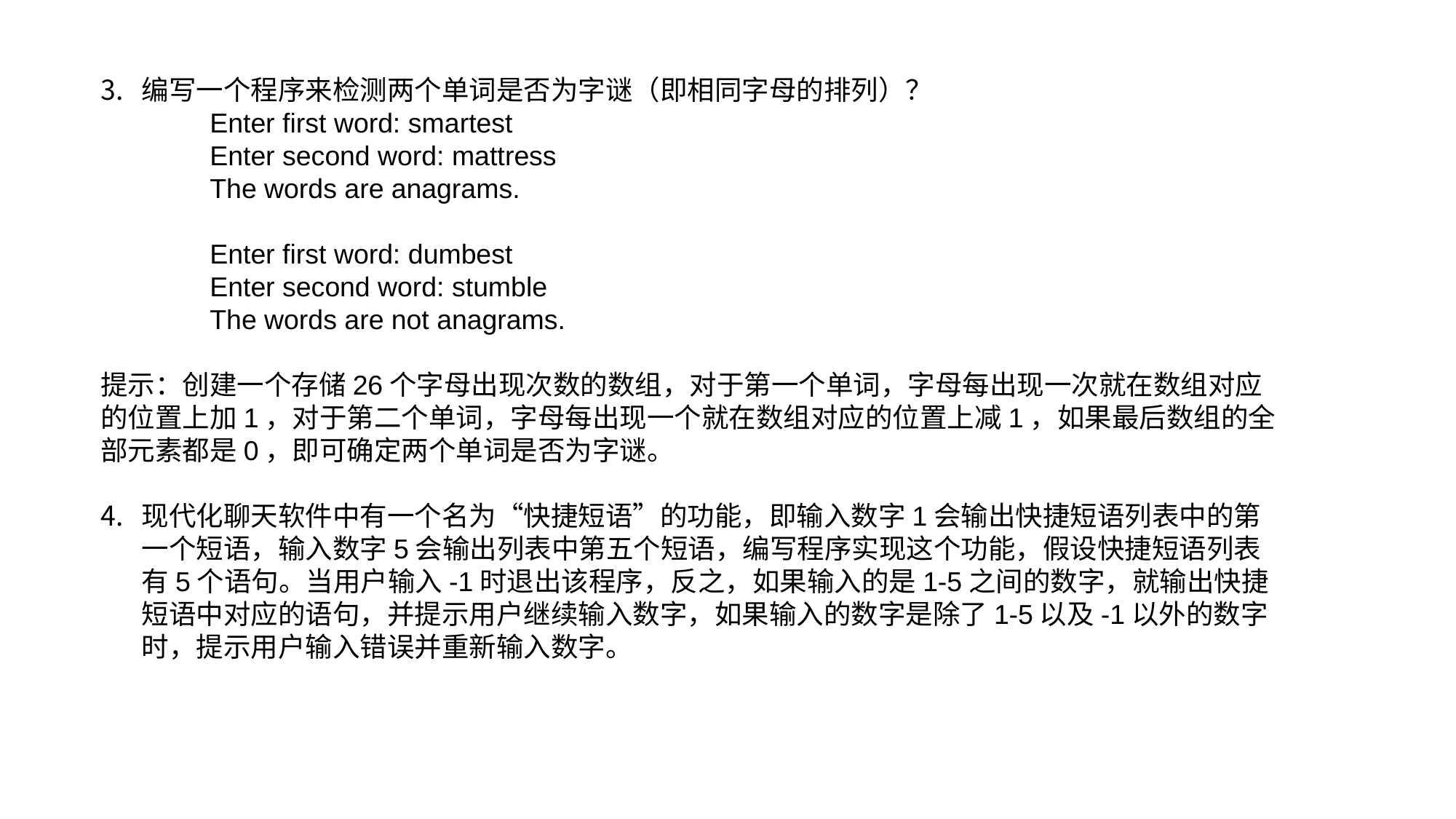

编写一个程序来检测两个单词是否为字谜（即相同字母的排列）？
	Enter first word: smartest
	Enter second word: mattress
	The words are anagrams.

	Enter first word: dumbest
	Enter second word: stumble
	The words are not anagrams.

提示：创建一个存储26个字母出现次数的数组，对于第一个单词，字母每出现一次就在数组对应的位置上加1，对于第二个单词，字母每出现一个就在数组对应的位置上减1，如果最后数组的全部元素都是0，即可确定两个单词是否为字谜。

现代化聊天软件中有一个名为“快捷短语”的功能，即输入数字1会输出快捷短语列表中的第一个短语，输入数字5会输出列表中第五个短语，编写程序实现这个功能，假设快捷短语列表有5个语句。当用户输入-1时退出该程序，反之，如果输入的是1-5之间的数字，就输出快捷短语中对应的语句，并提示用户继续输入数字，如果输入的数字是除了1-5以及-1以外的数字时，提示用户输入错误并重新输入数字。